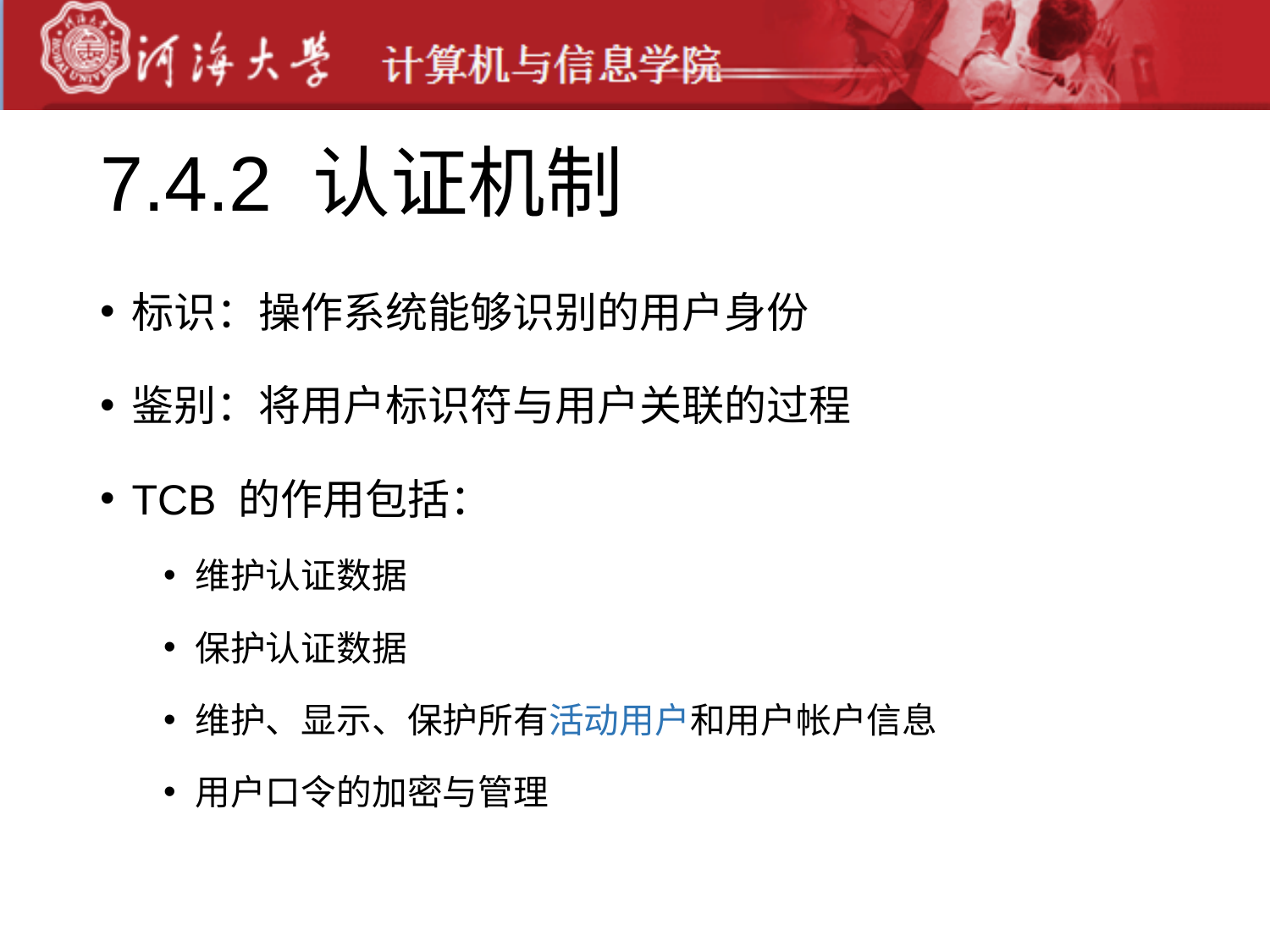

# 7.4.2 认证机制
标识：操作系统能够识别的用户身份
鉴别：将用户标识符与用户关联的过程
TCB 的作用包括：
维护认证数据
保护认证数据
维护、显示、保护所有活动用户和用户帐户信息
用户口令的加密与管理